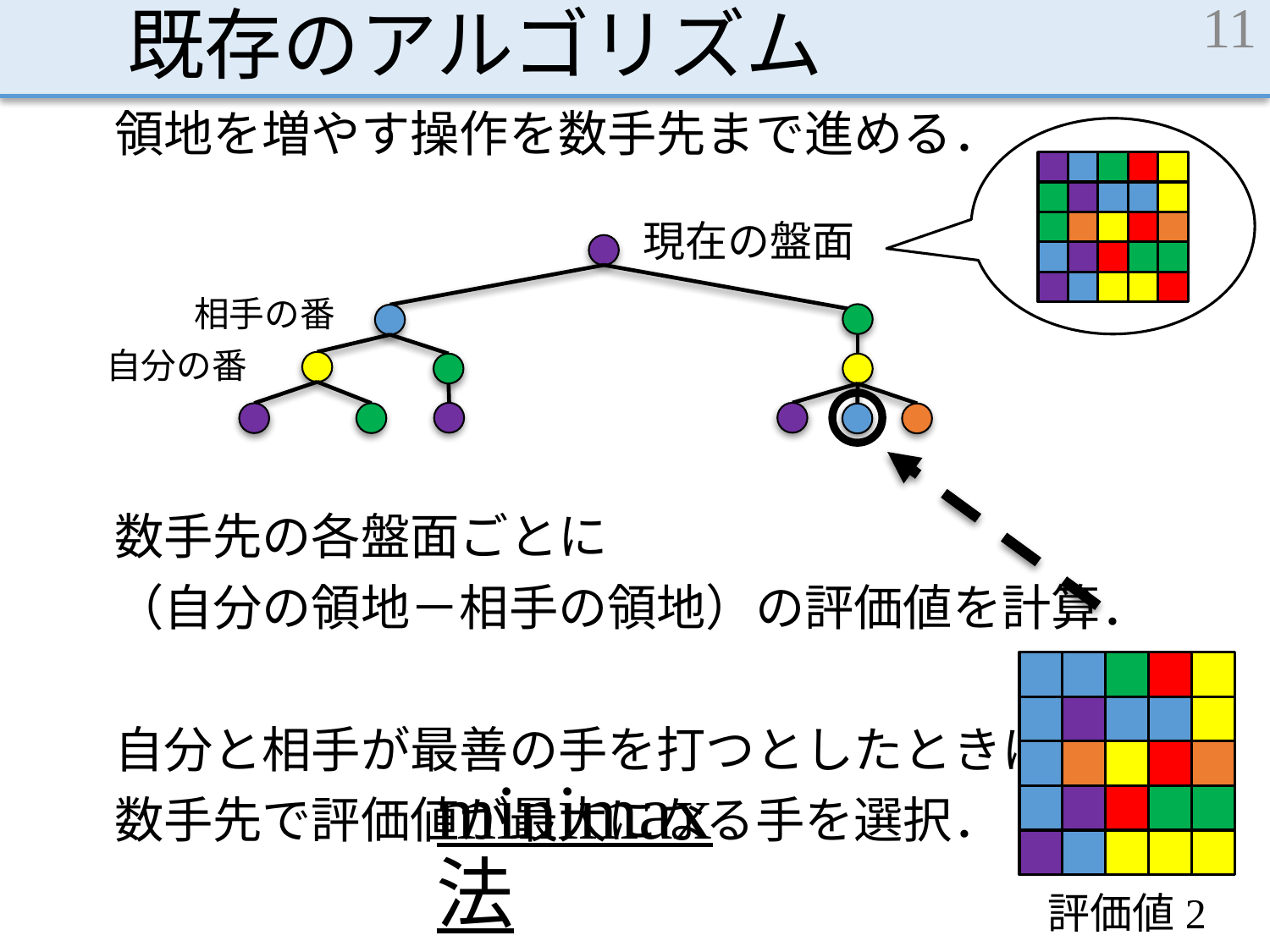

# 既存のアルゴリズム
11
領地を増やす操作を数手先まで進める．

現在の盤面

相手の番

自分の番

数手先の各盤面ごとに
（自分の領地－相手の領地）の評価値を計算．

自分と相手が最善の手を打つとしたときに
数手先で評価値が最大になる手を選択．

minimax法
評価値2